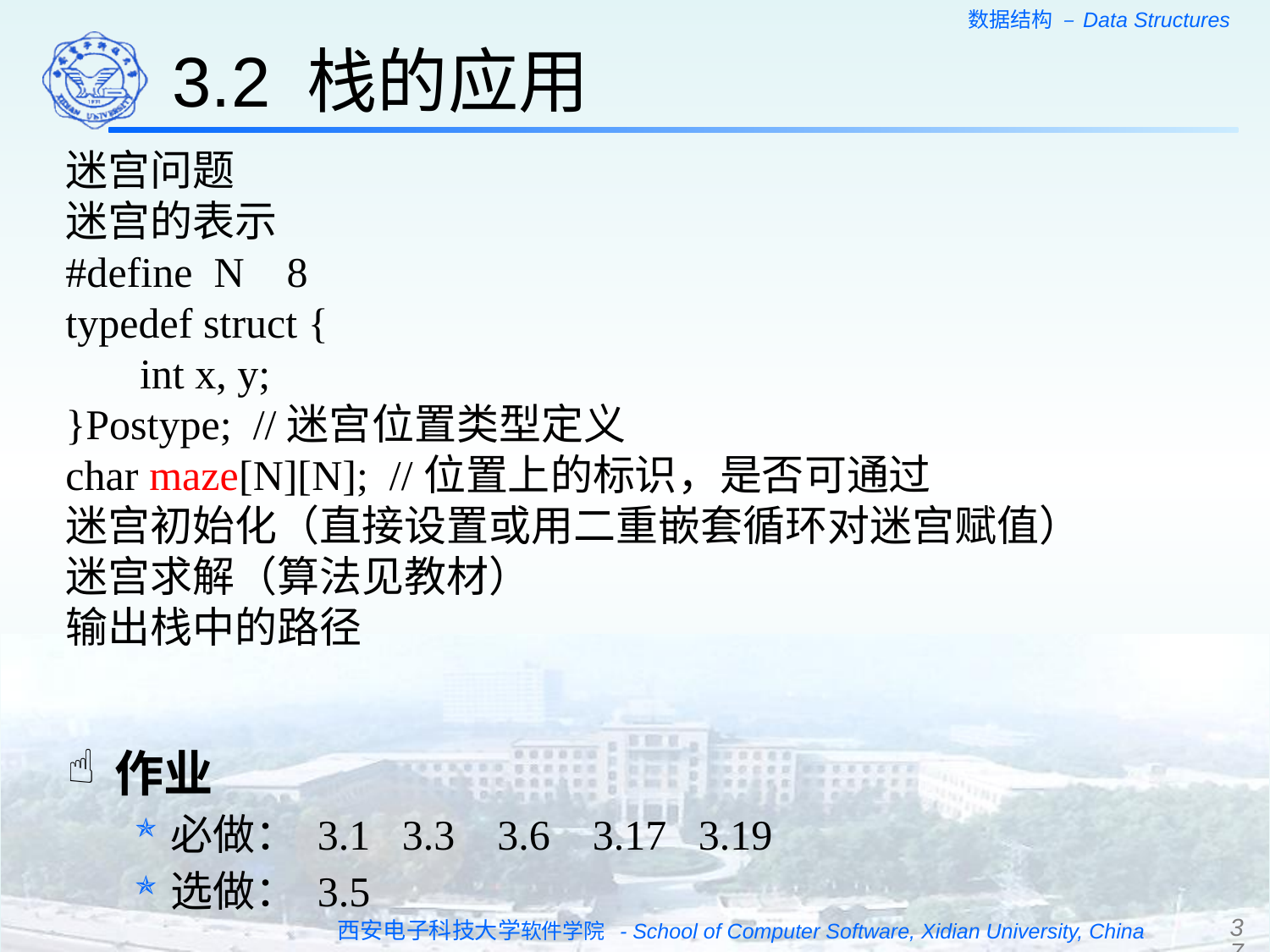

3.2 栈的应用
迷宫问题
迷宫的表示
#define  N    8
typedef struct {
       int x, y;
}Postype;  //迷宫位置类型定义
char maze[N][N];  //位置上的标识，是否可通过
迷宫初始化（直接设置或用二重嵌套循环对迷宫赋值）
迷宫求解（算法见教材）
输出栈中的路径
作业
必做： 3.1   3.3    3.6    3.17   3.19
选做： 3.5
37